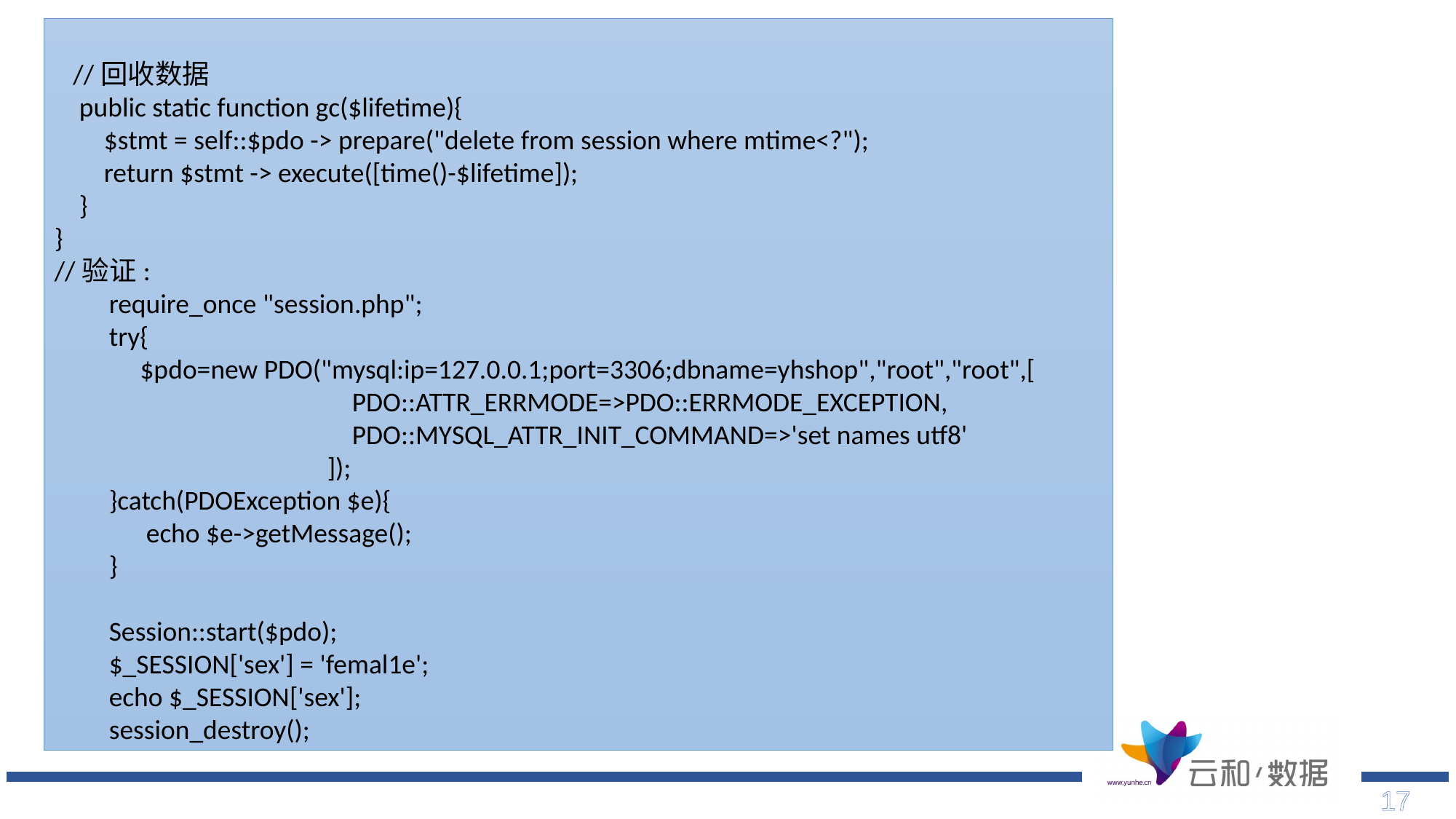

//回收数据
    public static function gc($lifetime){
        $stmt = self::$pdo -> prepare("delete from session where mtime<?");
        return $stmt -> execute([time()-$lifetime]);
    }
}
//验证:
require_once "session.php";
try{
     $pdo=new PDO("mysql:ip=127.0.0.1;port=3306;dbname=yhshop","root","root",[
    PDO::ATTR_ERRMODE=>PDO::ERRMODE_EXCEPTION,
    PDO::MYSQL_ATTR_INIT_COMMAND=>'set names utf8'
		]);
}catch(PDOException $e){
      echo $e->getMessage();
}

Session::start($pdo);
$_SESSION['sex'] = 'femal1e';
echo $_SESSION['sex'];
session_destroy();